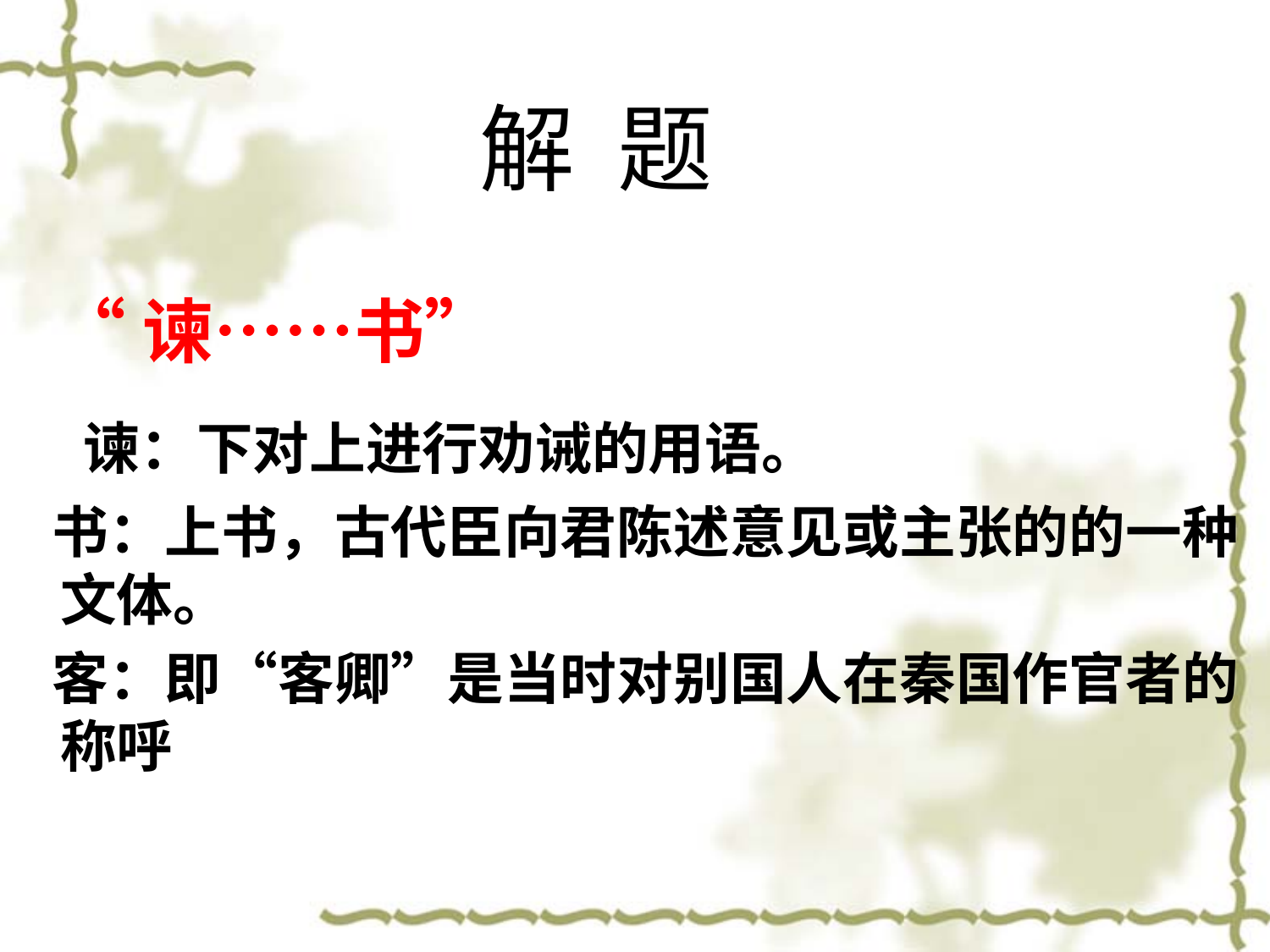

# 解  题
  “谏……书”
   谏：下对上进行劝诫的用语。
  书：上书，古代臣向君陈述意见或主张的的一种文体。
  客：即“客卿”是当时对别国人在秦国作官者的称呼